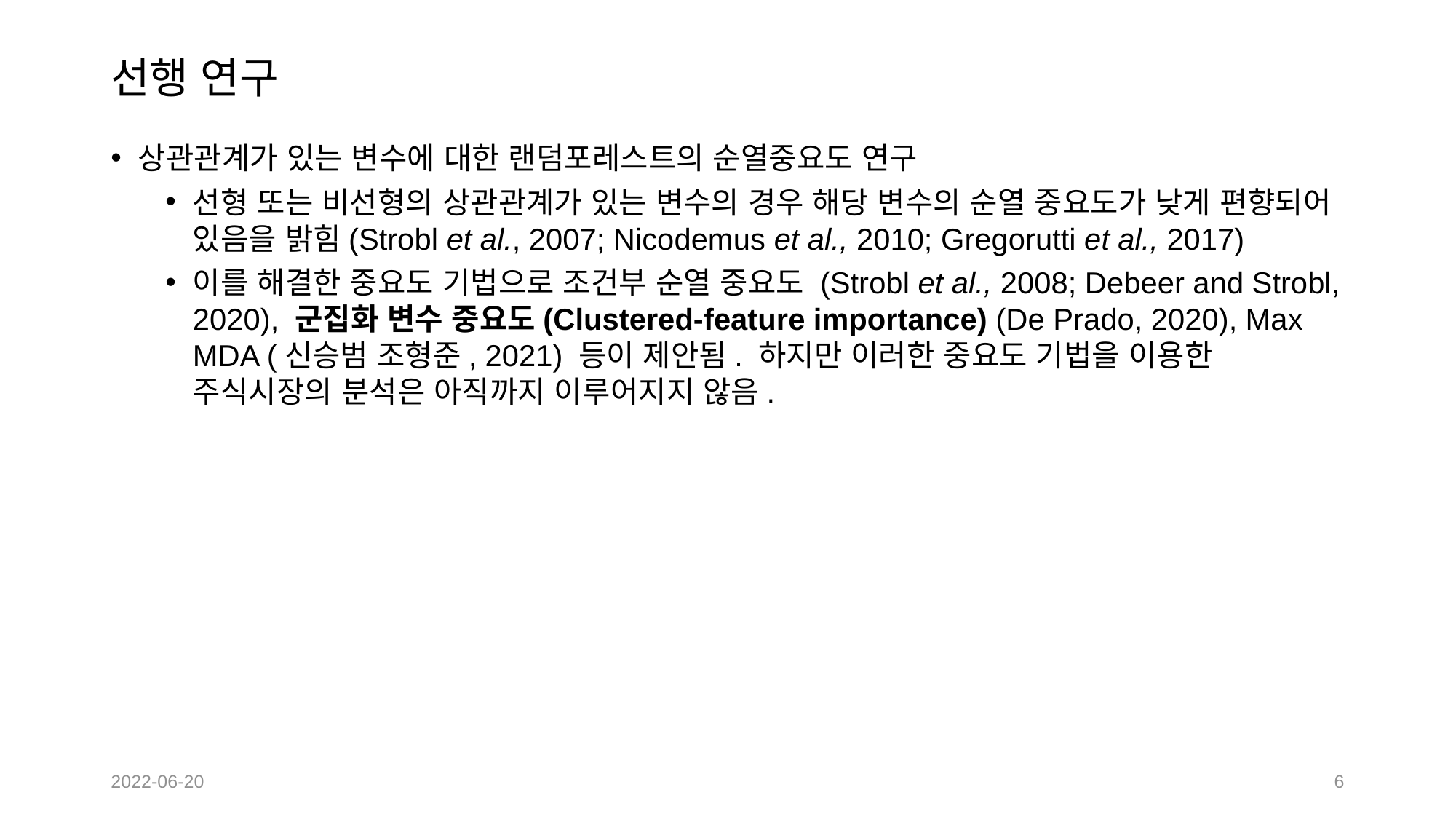

# 선행 연구
상관관계가 있는 변수에 대한 랜덤포레스트의 순열중요도 연구
선형 또는 비선형의 상관관계가 있는 변수의 경우 해당 변수의 순열 중요도가 낮게 편향되어 있음을 밝힘(Strobl et al., 2007; Nicodemus et al., 2010; Gregorutti et al., 2017)
이를 해결한 중요도 기법으로 조건부 순열 중요도 (Strobl et al., 2008; Debeer and Strobl, 2020), 군집화 변수 중요도(Clustered-feature importance) (De Prado, 2020), Max MDA (신승범 조형준, 2021) 등이 제안됨. 하지만 이러한 중요도 기법을 이용한 주식시장의 분석은 아직까지 이루어지지 않음.
2022-06-20
6